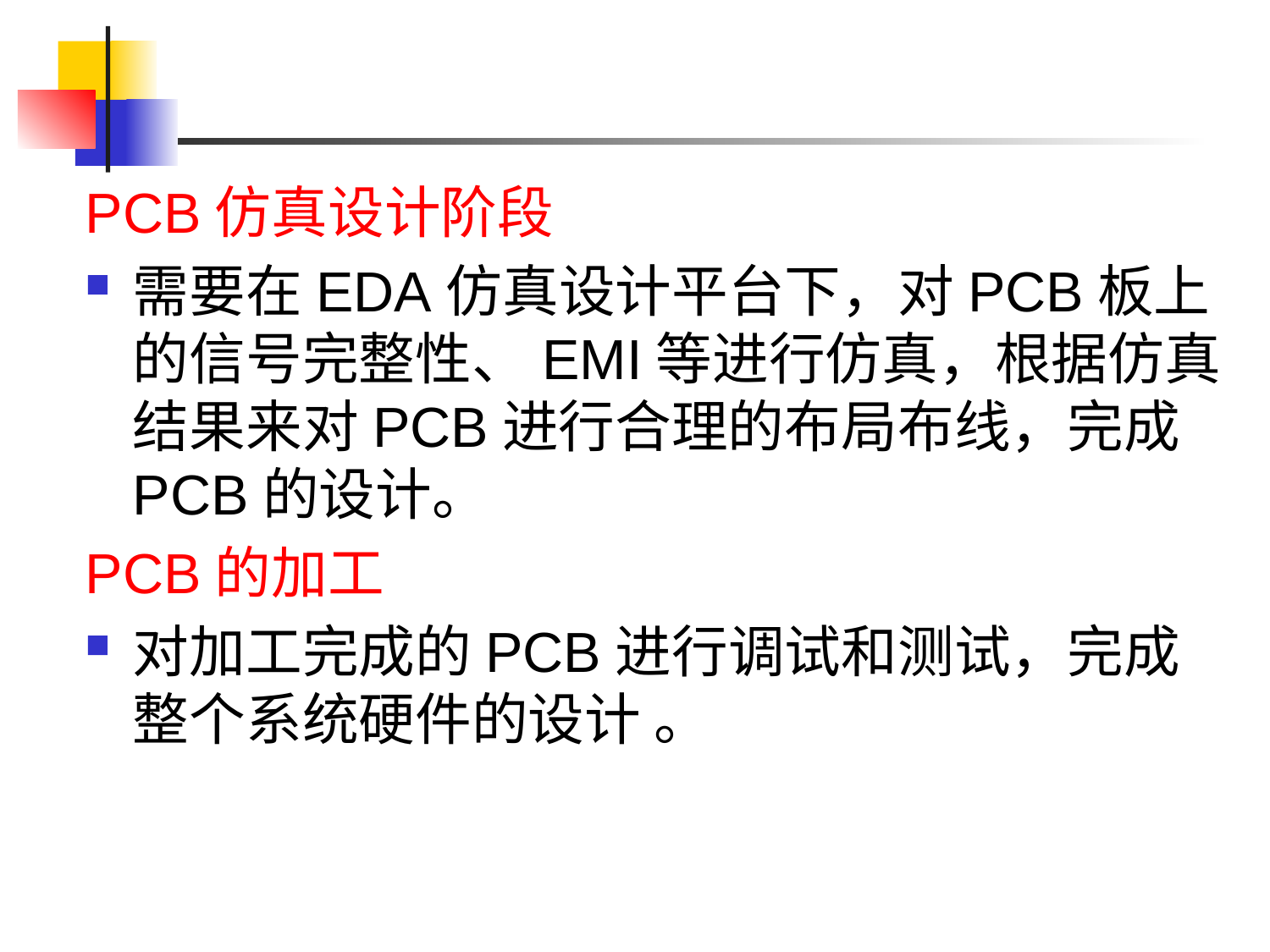

#
PCB仿真设计阶段
需要在EDA仿真设计平台下，对PCB板上的信号完整性、EMI等进行仿真，根据仿真结果来对PCB进行合理的布局布线，完成PCB的设计。
PCB的加工
对加工完成的PCB进行调试和测试，完成整个系统硬件的设计 。